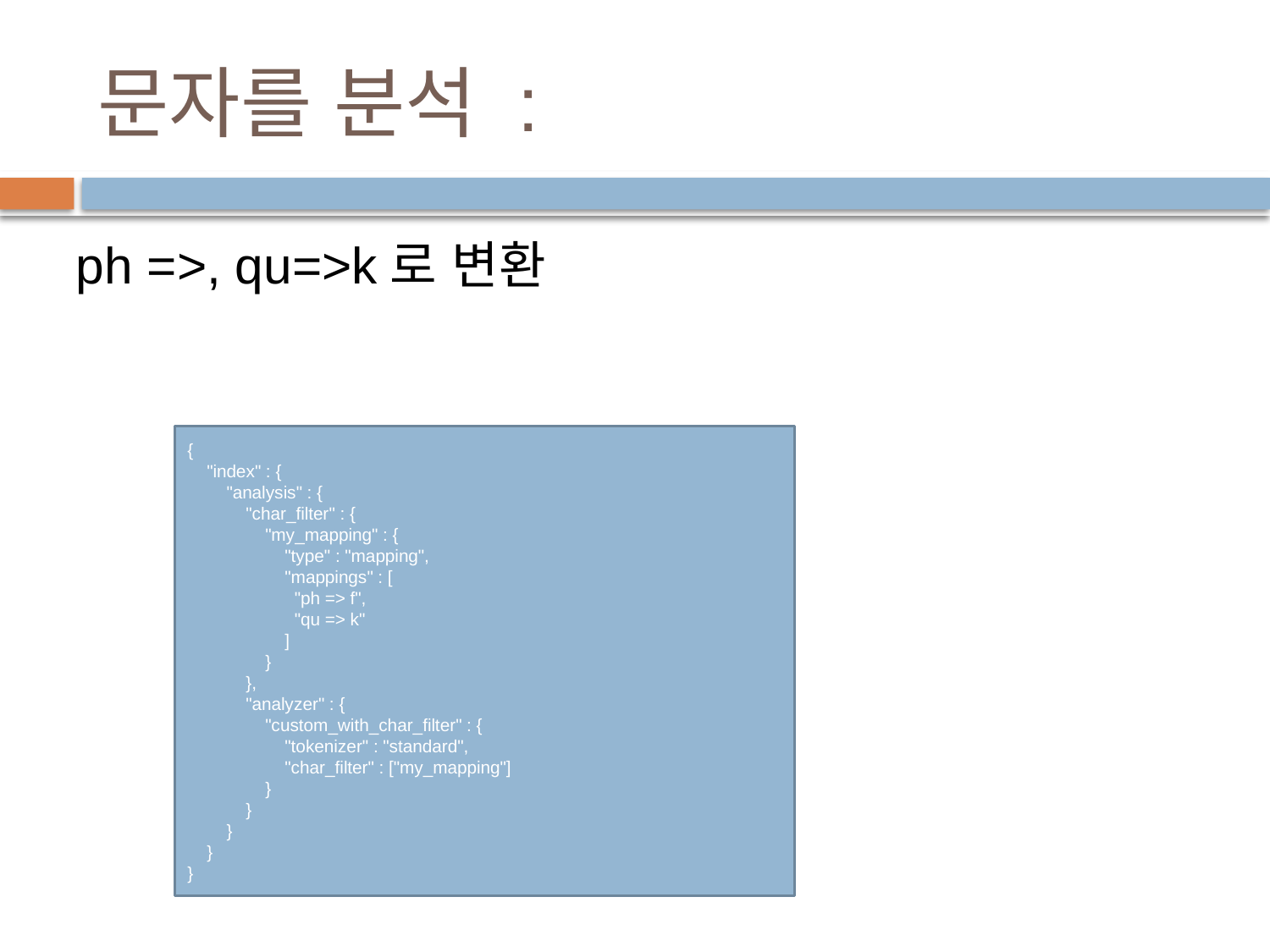

# 문자를 분석 :
ph =>, qu=>k로 변환
{
    "index" : {
        "analysis" : {
            "char_filter" : {
                "my_mapping" : {
                    "type" : "mapping",
                    "mappings" : [
                      "ph => f",
                      "qu => k"
                    ]
                }
            },
            "analyzer" : {
                "custom_with_char_filter" : {
                    "tokenizer" : "standard",
                    "char_filter" : ["my_mapping"]
                }
            }
        }
    }
}